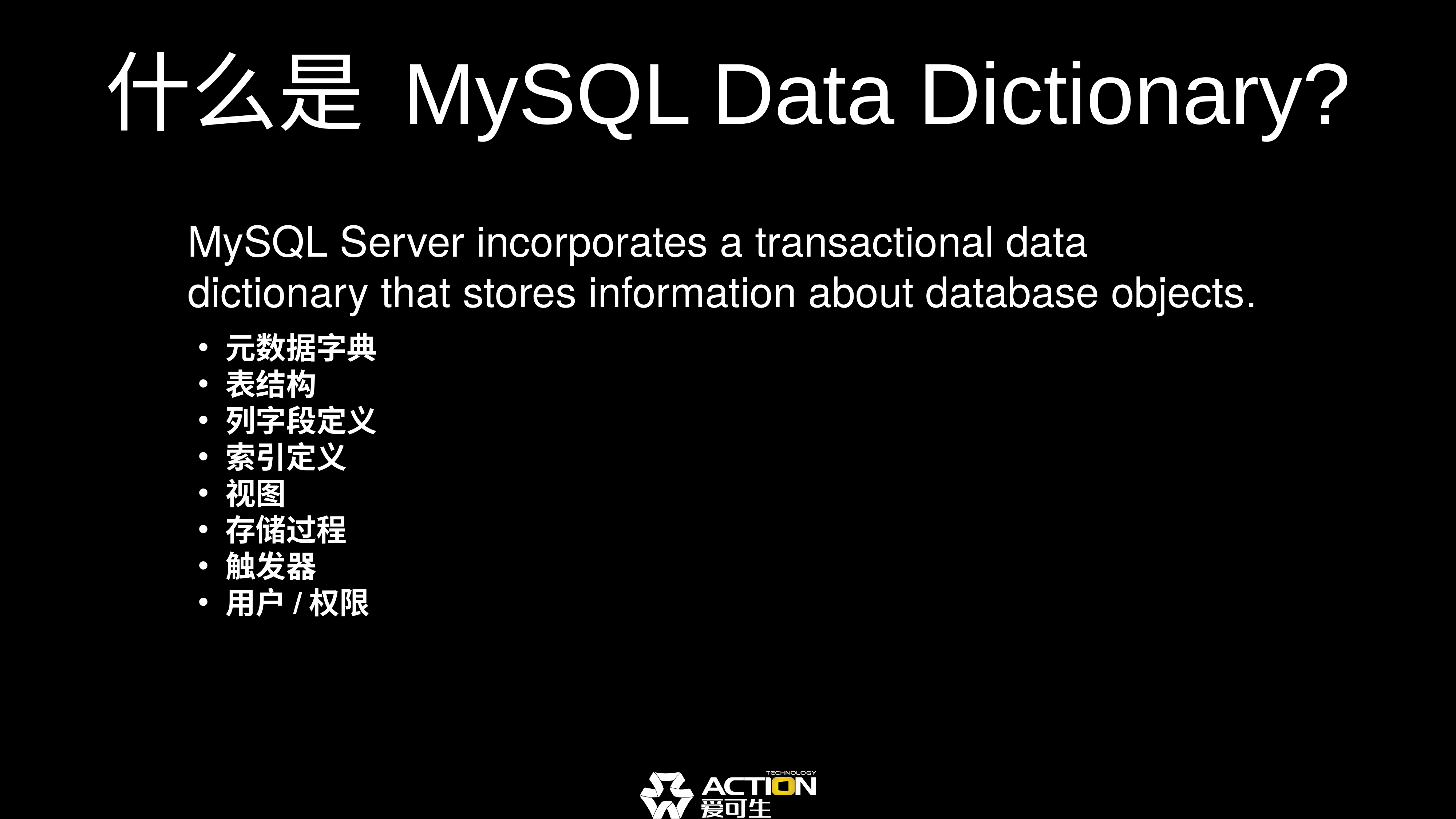

# 什么是 MySQL Data Dictionary?
MySQL Server incorporates a transactional data dictionary that stores information about database objects.
元数据字典
表结构
列字段定义
索引定义
视图
存储过程
触发器
用户/权限